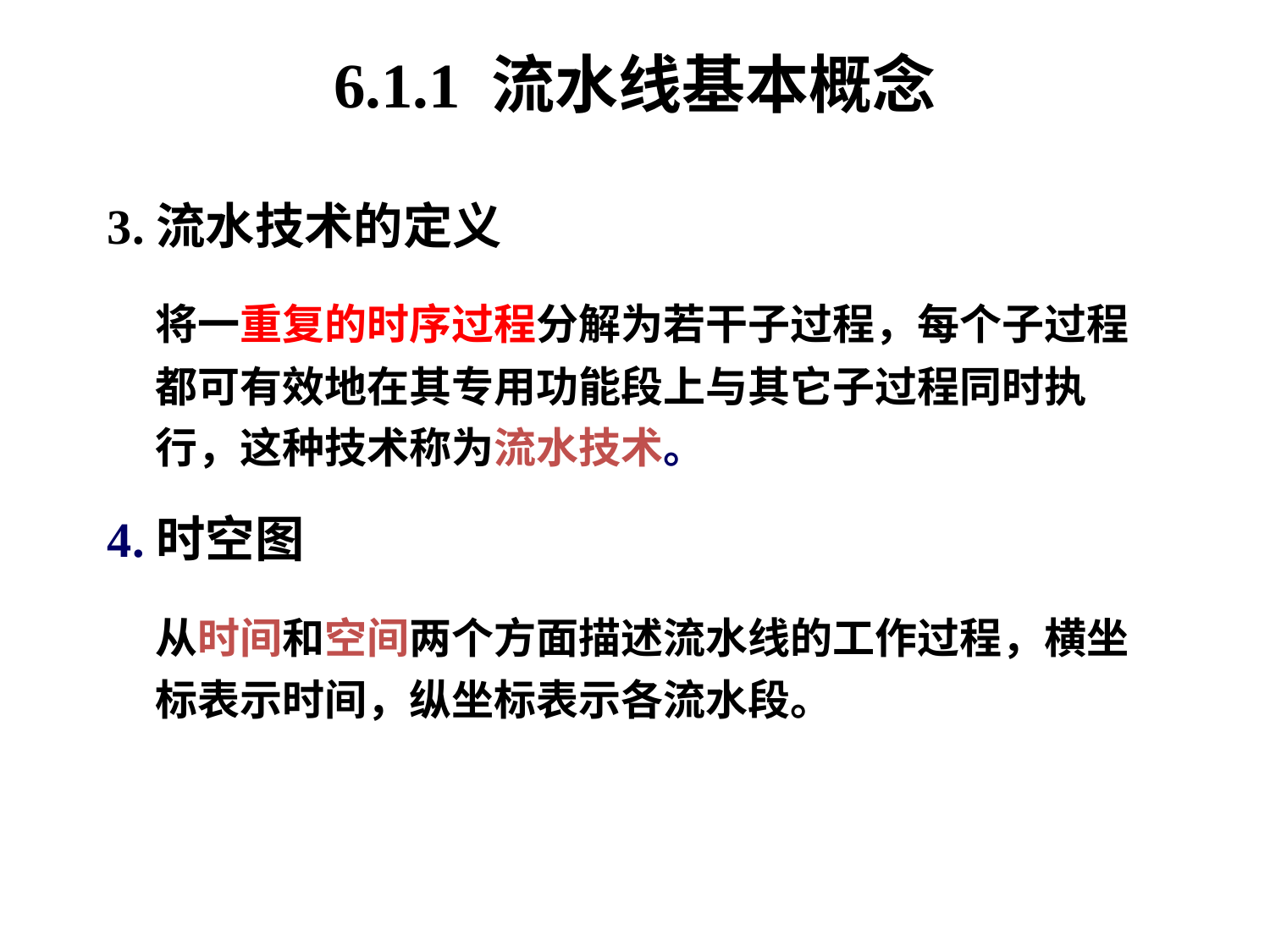

6.1.1 流水线基本概念
3.流水技术的定义
	将一重复的时序过程分解为若干子过程，每个子过程都可有效地在其专用功能段上与其它子过程同时执行，这种技术称为流水技术。
4.时空图
	从时间和空间两个方面描述流水线的工作过程，横坐标表示时间，纵坐标表示各流水段。